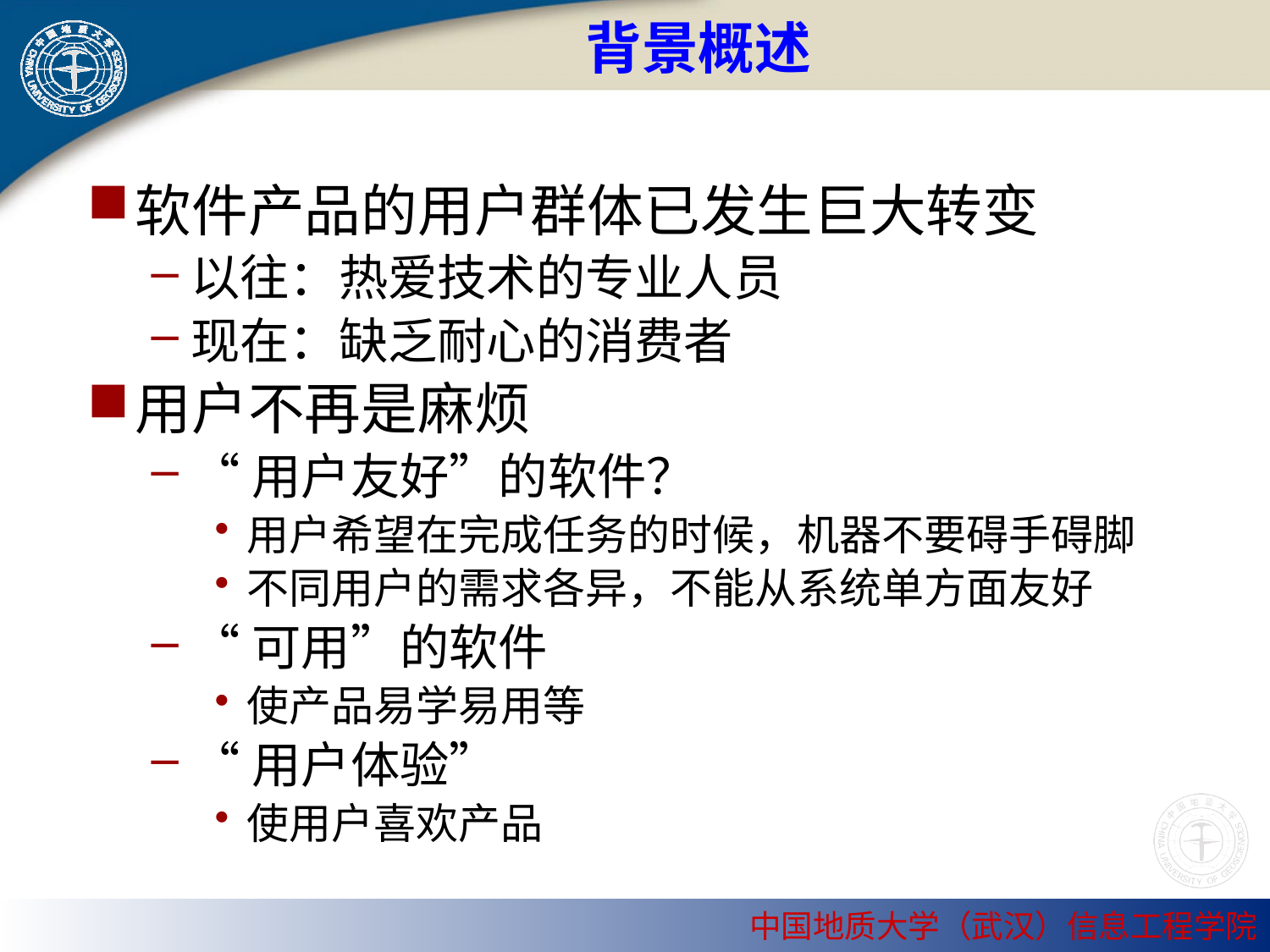

# 背景概述
软件产品的用户群体已发生巨大转变
以往：热爱技术的专业人员
现在：缺乏耐心的消费者
用户不再是麻烦
“用户友好”的软件？
用户希望在完成任务的时候，机器不要碍手碍脚
不同用户的需求各异，不能从系统单方面友好
“可用”的软件
使产品易学易用等
“用户体验”
使用户喜欢产品